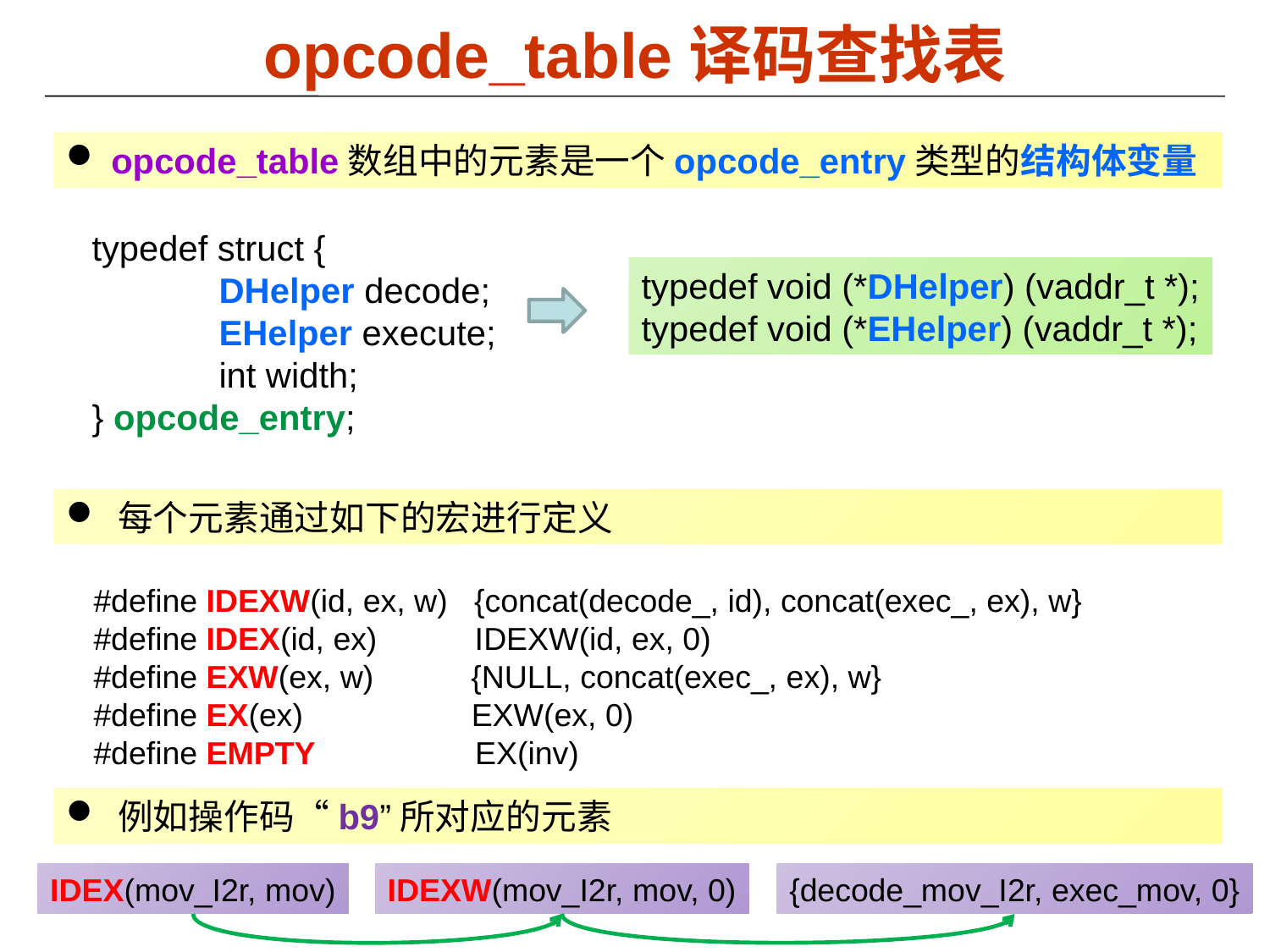

# opcode_table译码查找表
 opcode_table数组中的元素是一个opcode_entry类型的结构体变量
typedef struct {
	DHelper decode;
	EHelper execute;
  	int width;
} opcode_entry;
typedef void (*DHelper) (vaddr_t *);
typedef void (*EHelper) (vaddr_t *);

 每个元素通过如下的宏进行定义
#define IDEXW(id, ex, w)   {concat(decode_, id), concat(exec_, ex), w}
#define IDEX(id, ex)           IDEXW(id, ex, 0)
#define EXW(ex, w)           {NULL, concat(exec_, ex), w}
#define EX(ex)                   EXW(ex, 0)
#define EMPTY                  EX(inv)
 例如操作码“b9”所对应的元素
IDEX(mov_I2r, mov)
IDEXW(mov_I2r, mov, 0)
{decode_mov_I2r, exec_mov, 0}